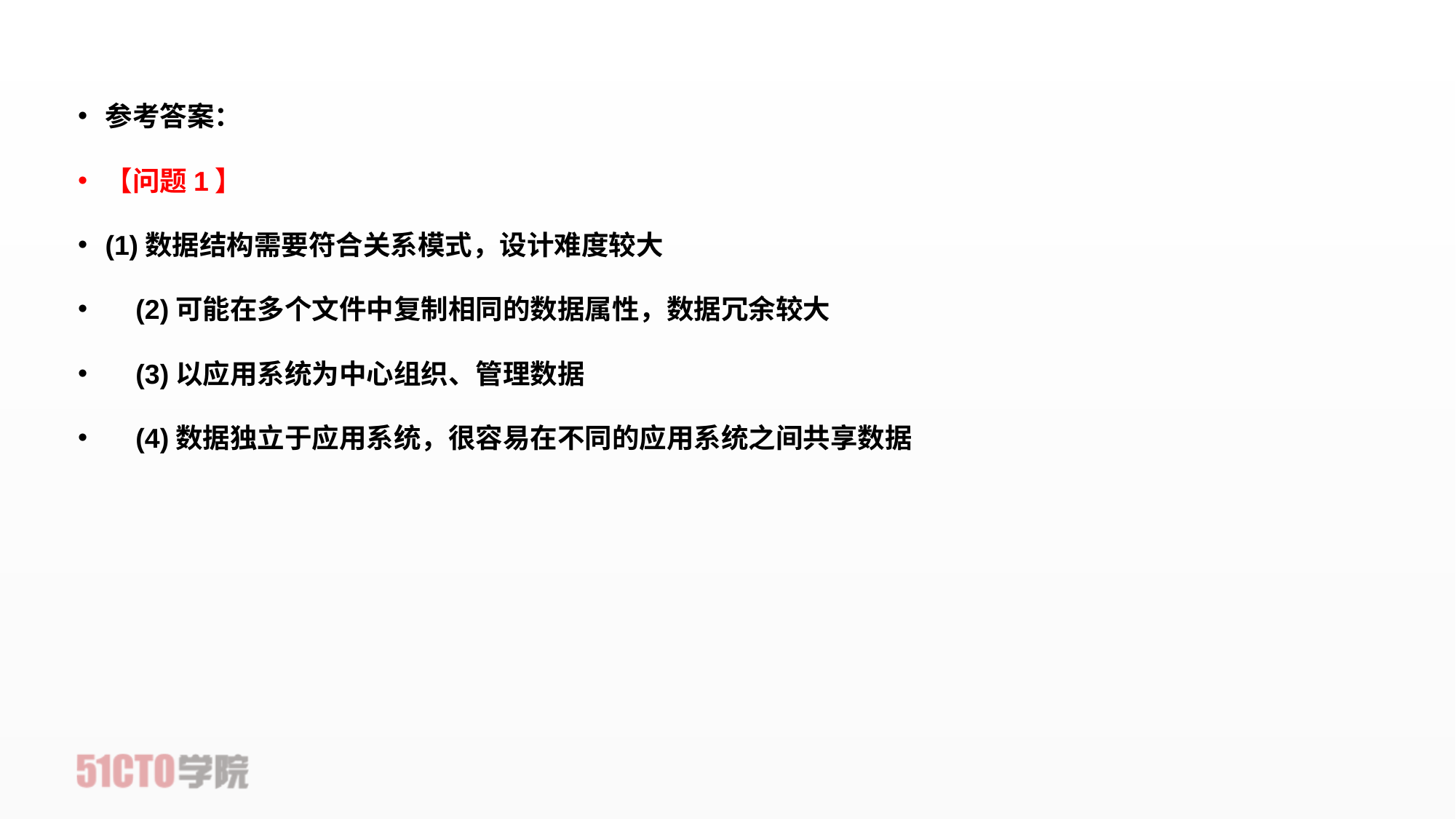

参考答案：
【问题1】
(1)数据结构需要符合关系模式，设计难度较大
    (2)可能在多个文件中复制相同的数据属性，数据冗余较大
    (3)以应用系统为中心组织、管理数据
    (4)数据独立于应用系统，很容易在不同的应用系统之间共享数据